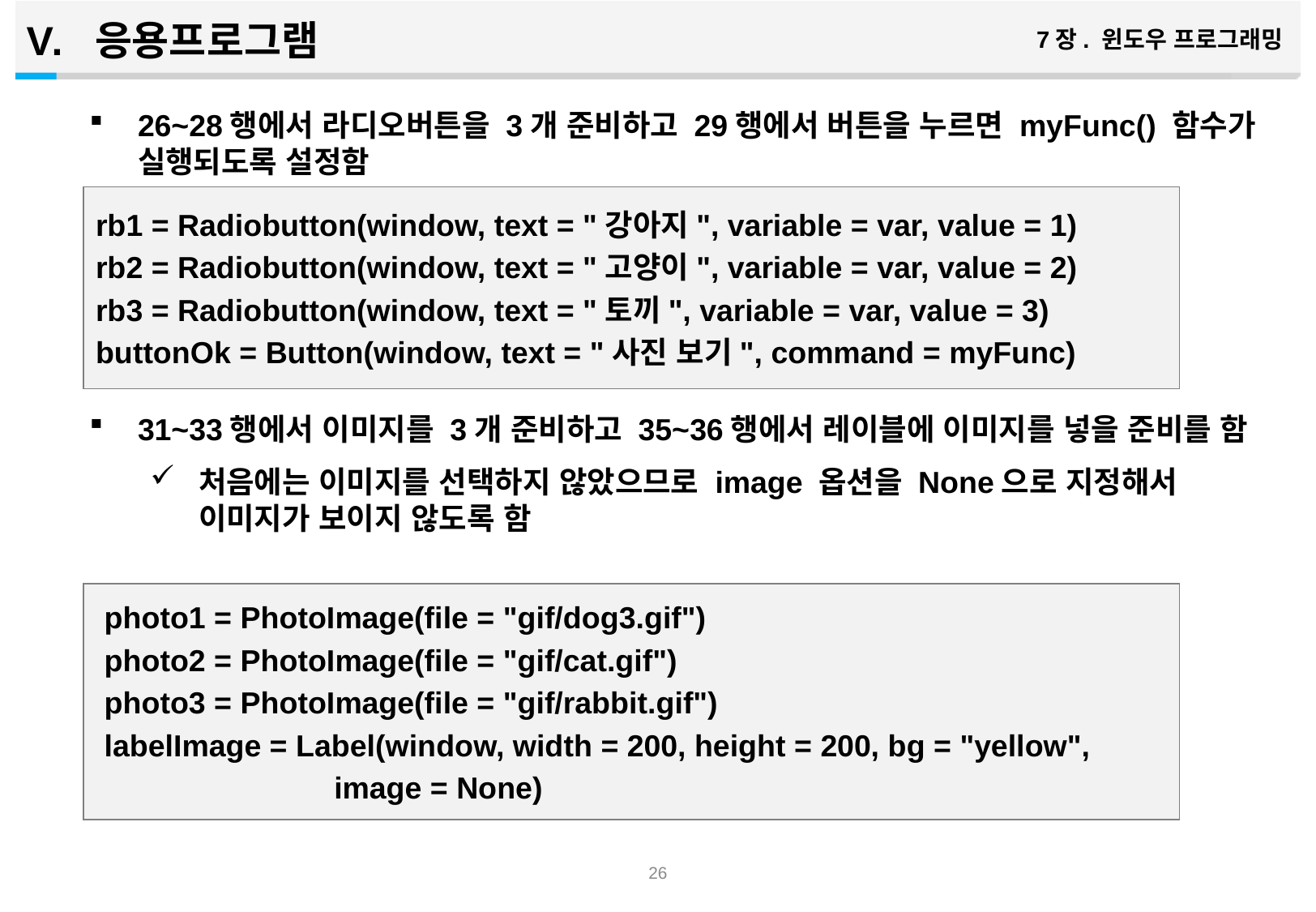

응용프로그램
7장. 윈도우 프로그래밍
26~28행에서 라디오버튼을 3개 준비하고 29행에서 버튼을 누르면 myFunc() 함수가 실행되도록 설정함

31~33행에서 이미지를 3개 준비하고 35~36행에서 레이블에 이미지를 넣을 준비를 함
처음에는 이미지를 선택하지 않았으므로 image 옵션을 None으로 지정해서        이미지가 보이지 않도록 함
rb1 = Radiobutton(window, text = "강아지", variable = var, value = 1)
rb2 = Radiobutton(window, text = "고양이", variable = var, value = 2)
rb3 = Radiobutton(window, text = "토끼", variable = var, value = 3)
buttonOk = Button(window, text = "사진 보기", command = myFunc)
 photo1 = PhotoImage(file = "gif/dog3.gif")
 photo2 = PhotoImage(file = "gif/cat.gif")
 photo3 = PhotoImage(file = "gif/rabbit.gif")
 labelImage = Label(window, width = 200, height = 200, bg = "yellow",
                            image = None)
26